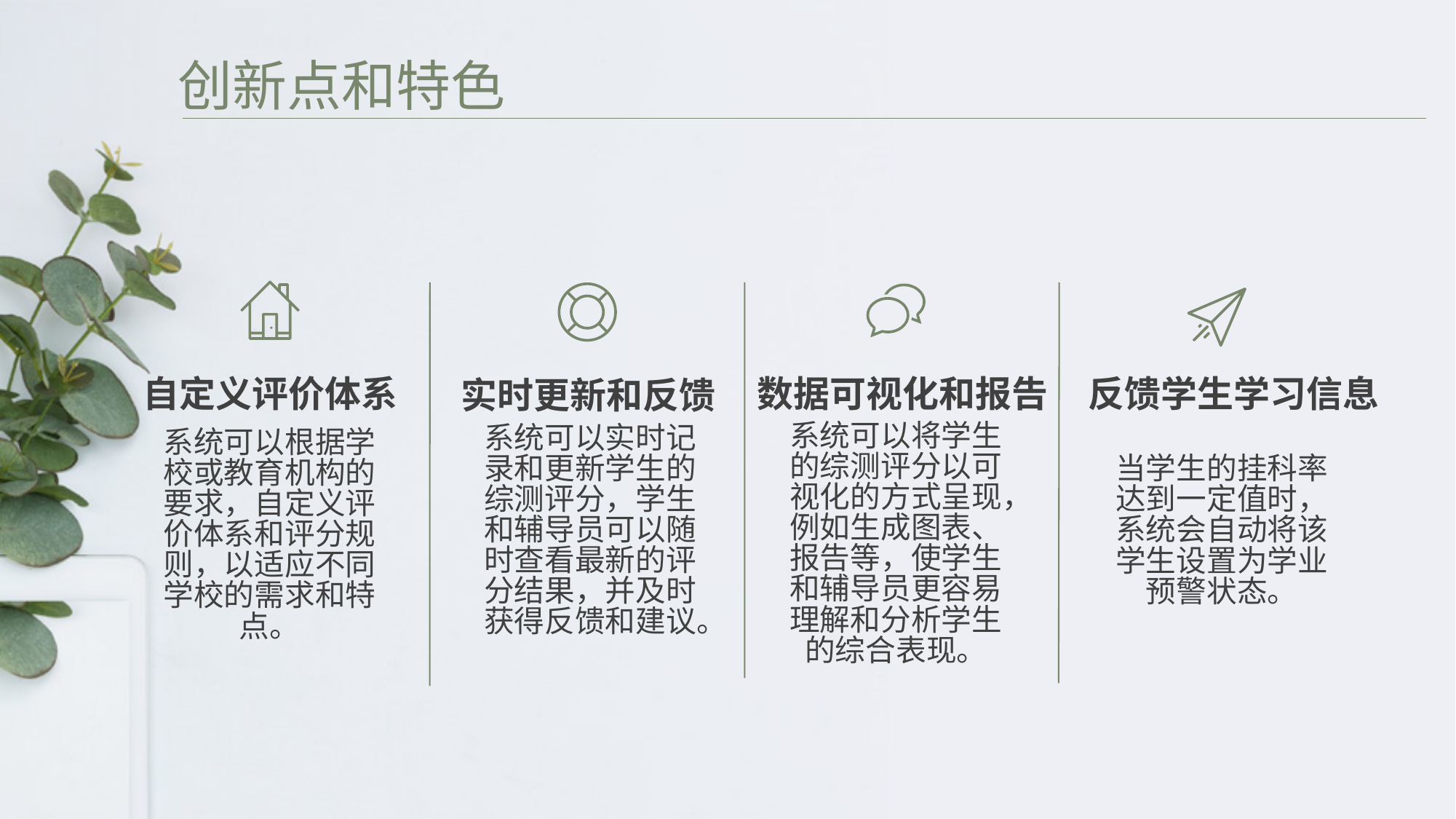

创新点和特色

自定义评价体系
数据可视化和报告
反馈学生学习信息
实时更新和反馈
系统可以将学生的综测评分以可视化的方式呈现，例如生成图表、报告等，使学生和辅导员更容易理解和分析学生的综合表现。
系统可以实时记录和更新学生的综测评分，学生和辅导员可以随时查看最新的评分结果，并及时获得反馈和建议。
系统可以根据学校或教育机构的要求，自定义评价体系和评分规则，以适应不同学校的需求和特点。
当学生的挂科率达到一定值时，系统会自动将该学生设置为学业预警状态。